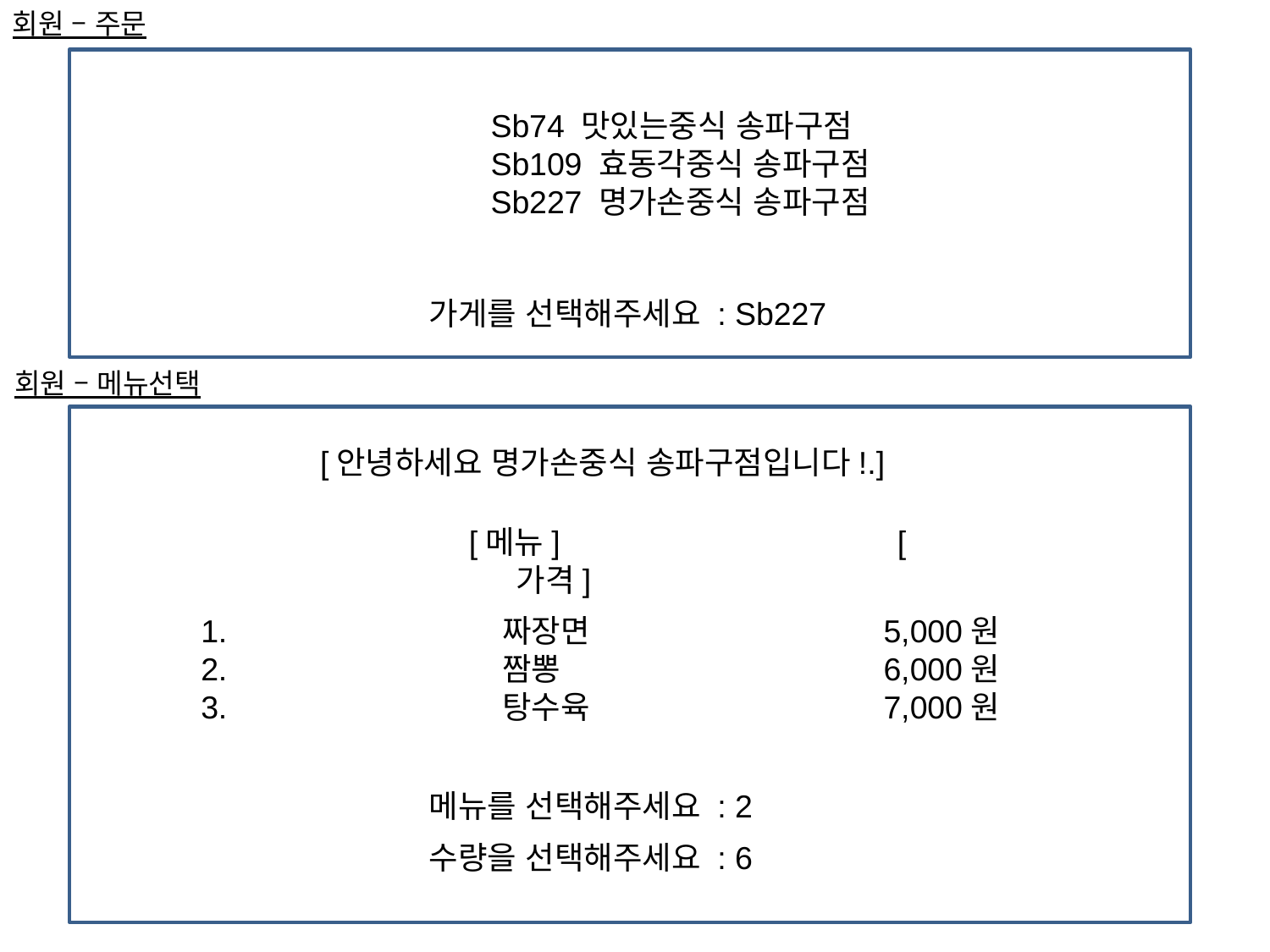

회원 – 주문

				Sb74 맛있는중식 송파구점
				Sb109 효동각중식 송파구점
				Sb227 명가손중식 송파구점
가게를 선택해주세요 : Sb227
회원 – 메뉴선택

[안녕하세요 명가손중식 송파구점입니다!.]
[메뉴]			[가격]
1.			짜장면			5,000원
2.			짬뽕			6,000원
3.			탕수육			7,000원
메뉴를 선택해주세요 : 2
수량을 선택해주세요 : 6